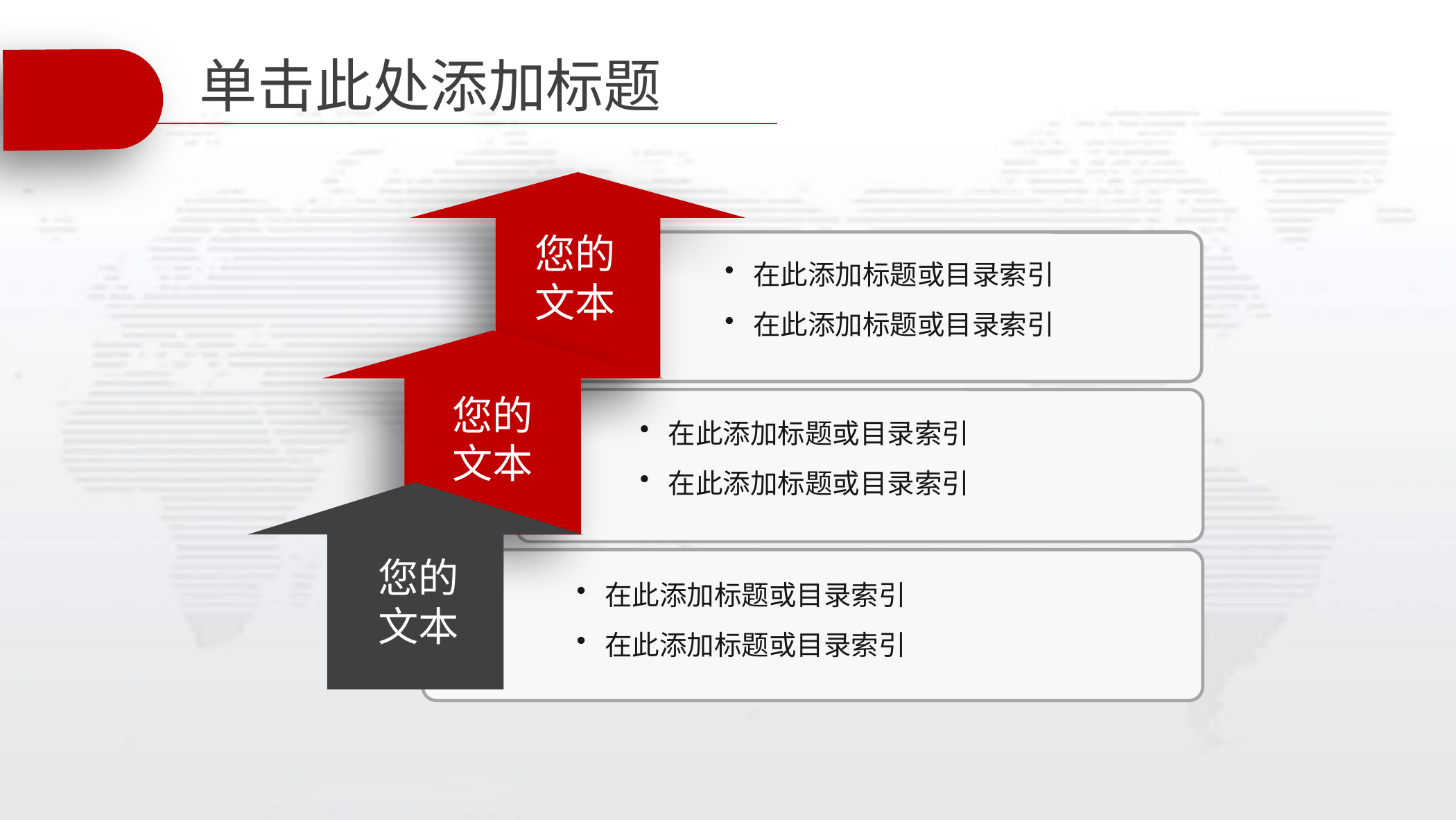

# 单击此处添加标题

您的文本

  在此添加标题或目录索引
  在此添加标题或目录索引

您的文本

  在此添加标题或目录索引
  在此添加标题或目录索引

您的文本

  在此添加标题或目录索引
  在此添加标题或目录索引